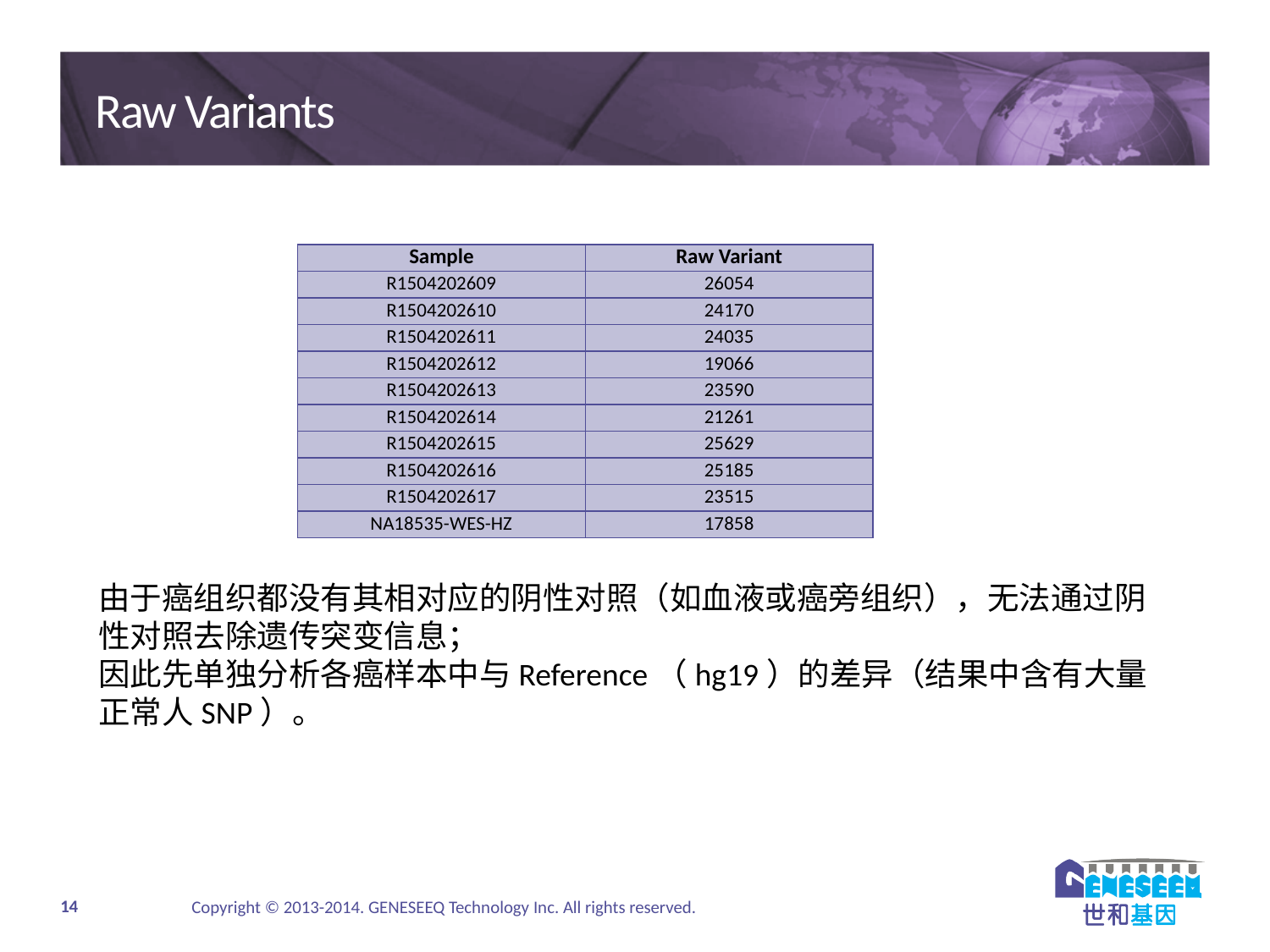

# Raw Variants
| Sample | Raw Variant |
| --- | --- |
| R1504202609 | 26054 |
| R1504202610 | 24170 |
| R1504202611 | 24035 |
| R1504202612 | 19066 |
| R1504202613 | 23590 |
| R1504202614 | 21261 |
| R1504202615 | 25629 |
| R1504202616 | 25185 |
| R1504202617 | 23515 |
| NA18535-WES-HZ | 17858 |
由于癌组织都没有其相对应的阴性对照（如血液或癌旁组织），无法通过阴性对照去除遗传突变信息；
因此先单独分析各癌样本中与Reference（hg19）的差异（结果中含有大量正常人SNP）。
Copyright © 2013-2014. GENESEEQ Technology Inc. All rights reserved.
14